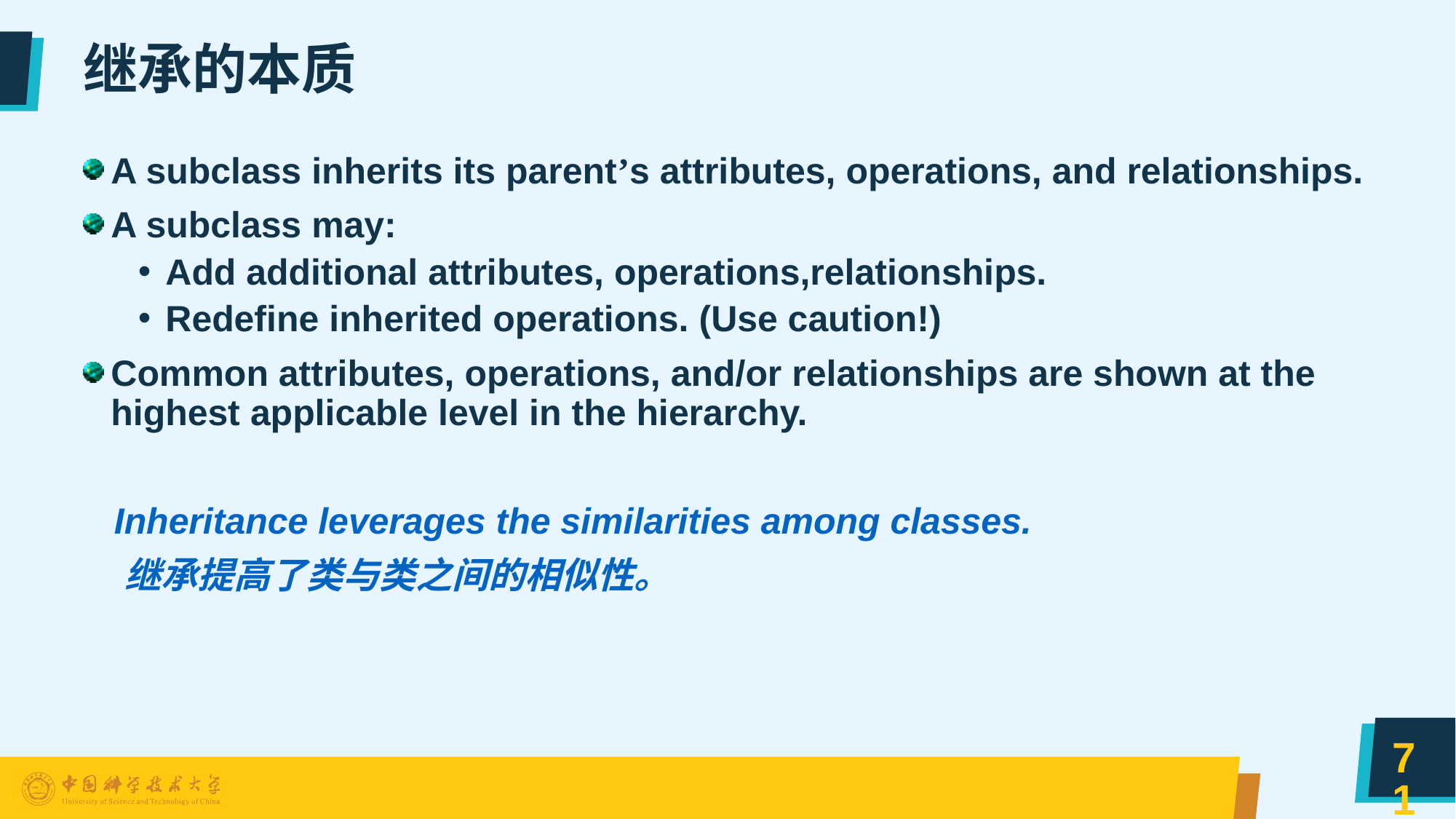

# 继承的本质
A subclass inherits its parent’s attributes, operations, and relationships.
A subclass may:
Add additional attributes, operations,relationships.
Redefine inherited operations. (Use caution!)
Common attributes, operations, and/or relationships are shown at the highest applicable level in the hierarchy.

   Inheritance leverages the similarities among classes.
    继承提高了类与类之间的相似性。

71